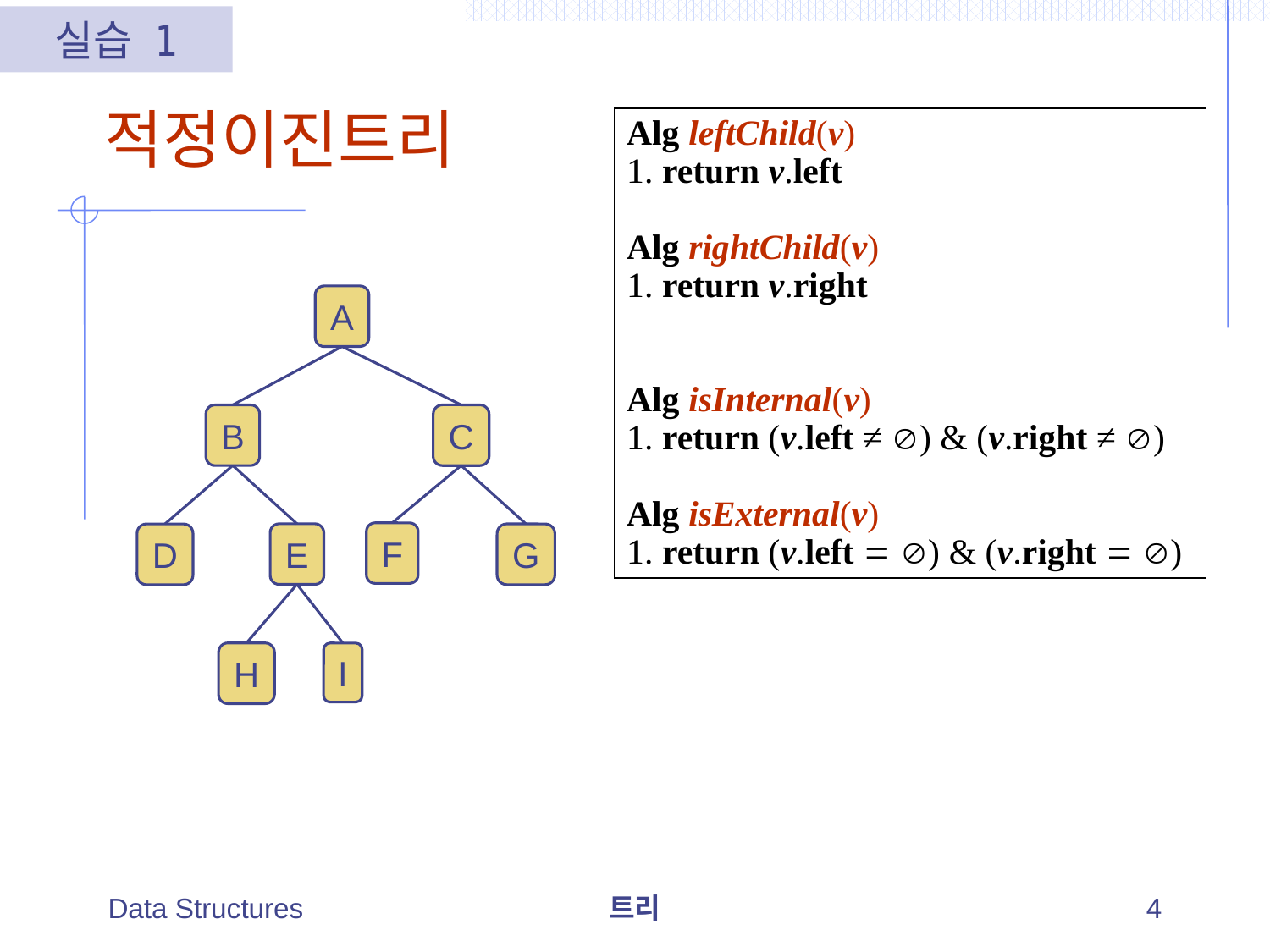

실습 1
적정이진트리
Alg leftChild(v)
1. return v.left

Alg rightChild(v)
1. return v.right

Alg isInternal(v)
1. return (v.left ≠ ∅) & (v.right ≠ ∅)

Alg isExternal(v)
1. return (v.left = ∅) & (v.right = ∅)
A
B
C
F
D
E
G
H
I
Data Structures
트리
4